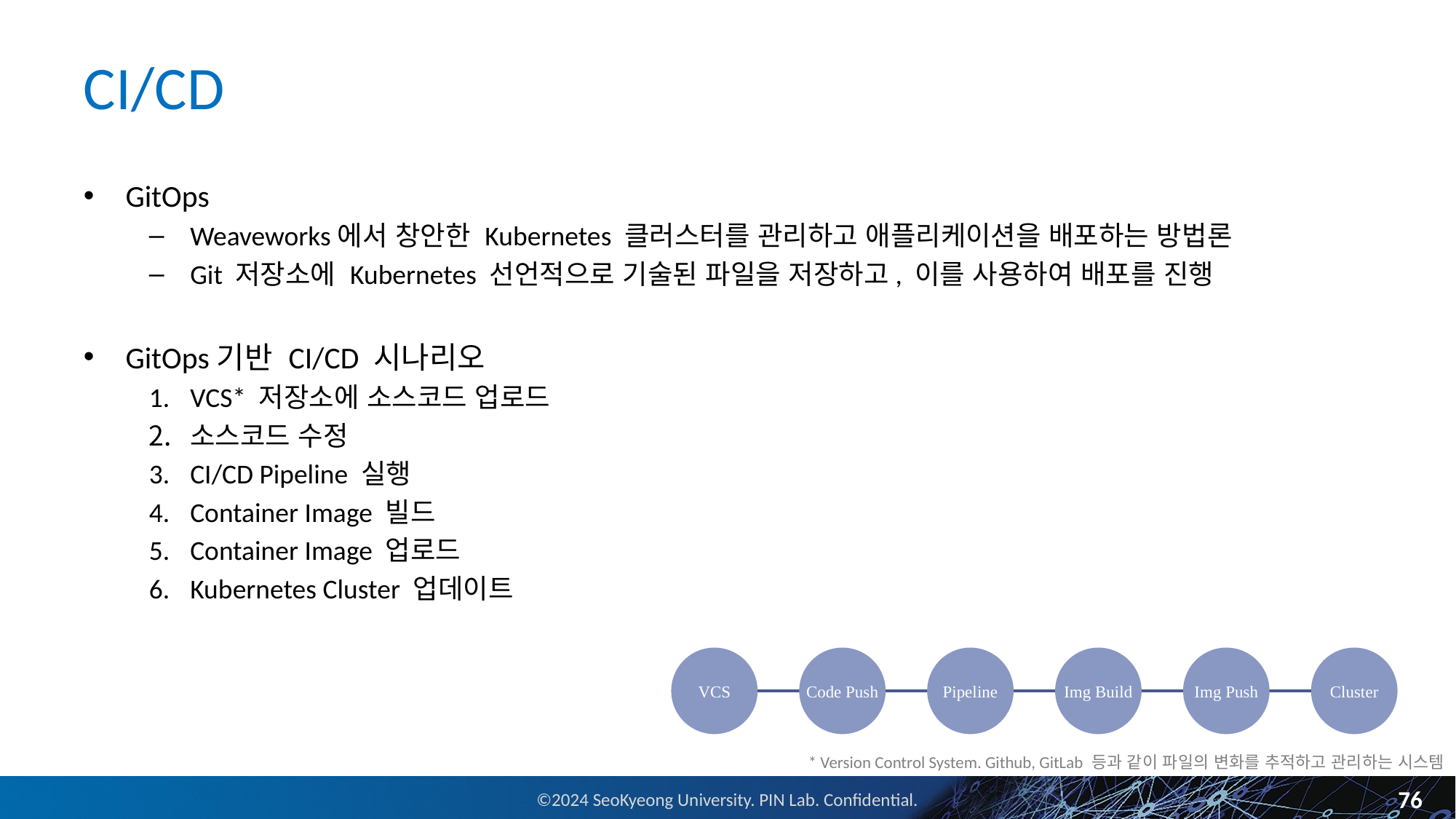

# CI/CD
GitOps
Weaveworks에서 창안한 Kubernetes 클러스터를 관리하고 애플리케이션을 배포하는 방법론
Git 저장소에 Kubernetes 선언적으로 기술된 파일을 저장하고, 이를 사용하여 배포를 진행

GitOps기반 CI/CD 시나리오
VCS* 저장소에 소스코드 업로드
소스코드 수정
CI/CD Pipeline 실행
Container Image 빌드
Container Image 업로드
Kubernetes Cluster 업데이트

VCS

Code Push

Pipeline

Img Build

Img Push

Cluster
* Version Control System. Github, GitLab 등과 같이 파일의 변화를 추적하고 관리하는 시스템
76